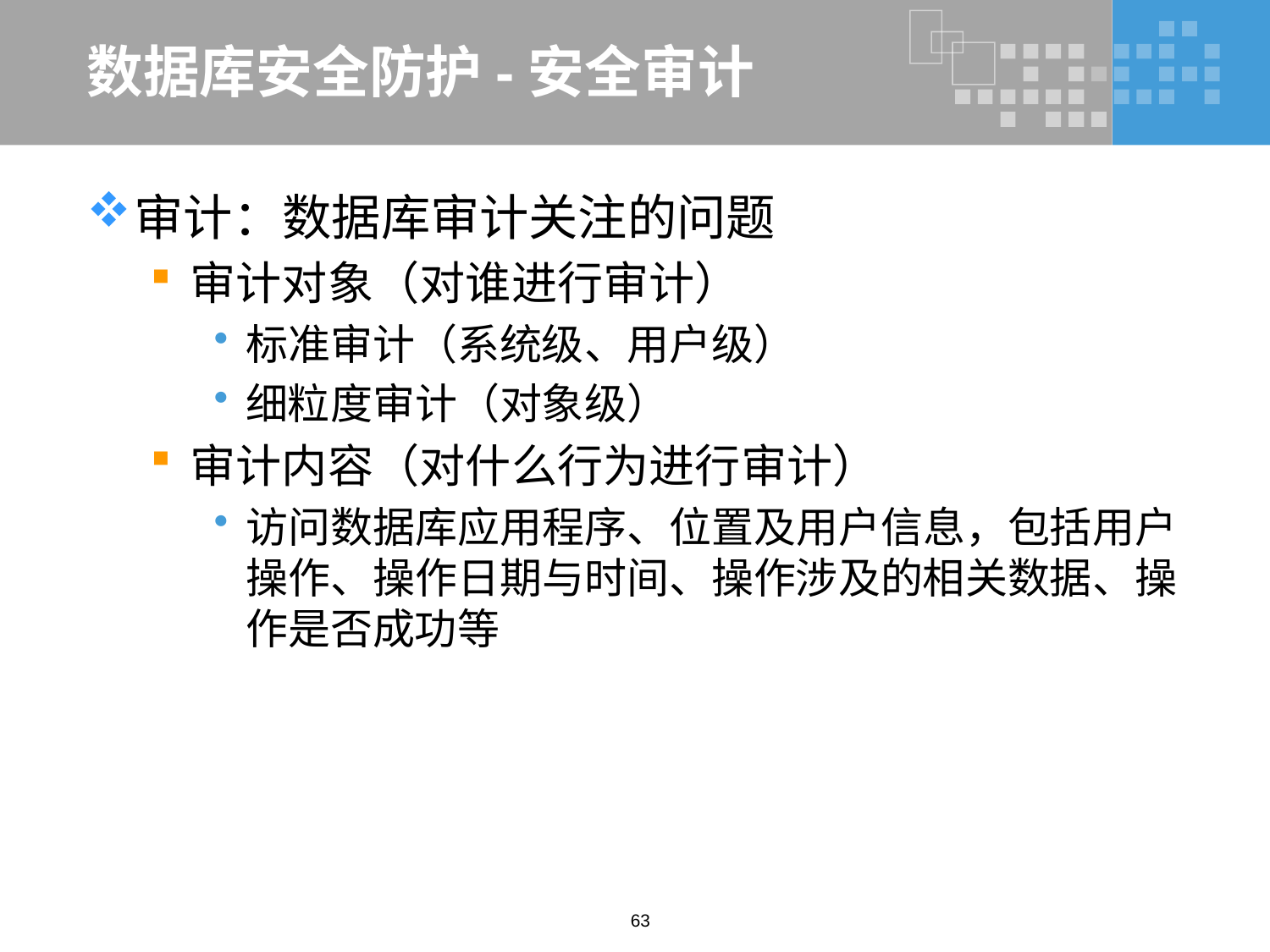

# 数据库安全防护-安全审计
审计：数据库审计关注的问题
审计对象（对谁进行审计）
标准审计（系统级、用户级）
细粒度审计（对象级）
审计内容（对什么行为进行审计）
访问数据库应用程序、位置及用户信息，包括用户操作、操作日期与时间、操作涉及的相关数据、操作是否成功等

63